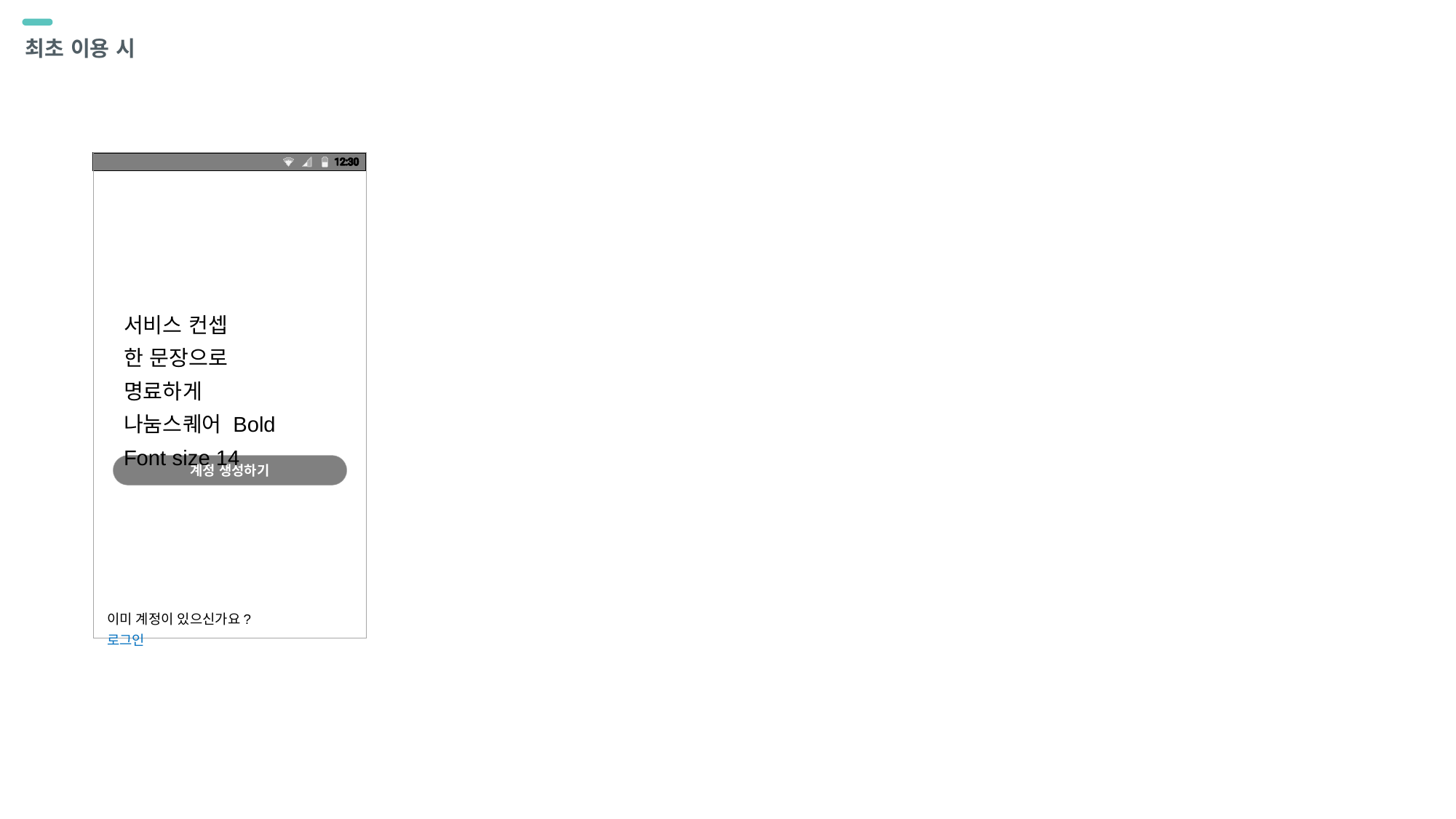

# 최초 이용 시

서비스 컨셉
한 문장으로 명료하게
나눔스퀘어 Bold
Font size 14
계정 생성하기
이미 계정이 있으신가요?  로그인